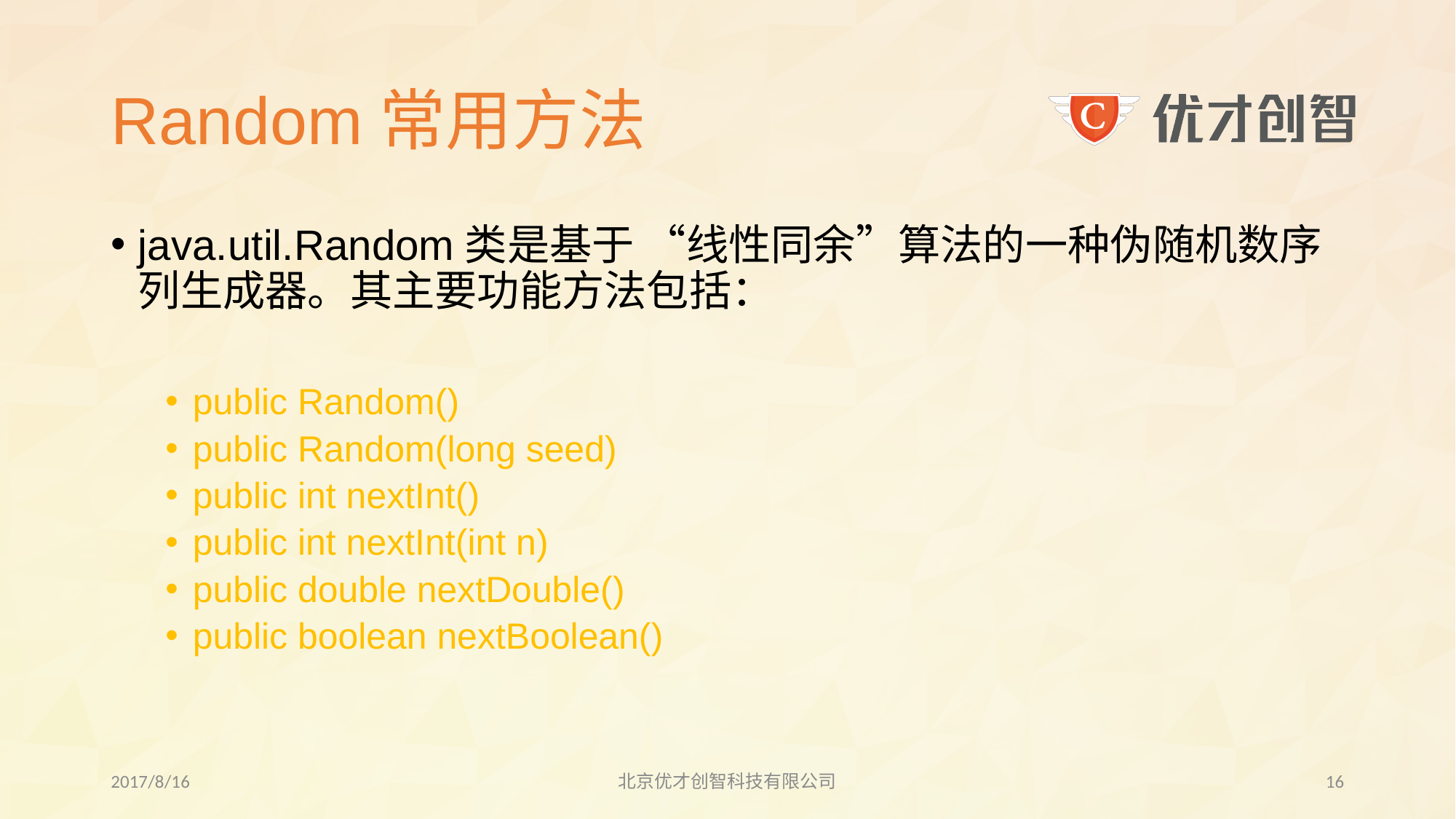

# Random常用方法
java.util.Random类是基于 “线性同余”算法的一种伪随机数序列生成器。其主要功能方法包括：

public Random()
public Random(long seed)
public int nextInt()
public int nextInt(int n)
public double nextDouble()
public boolean nextBoolean()

2017/8/16
北京优才创智科技有限公司
16